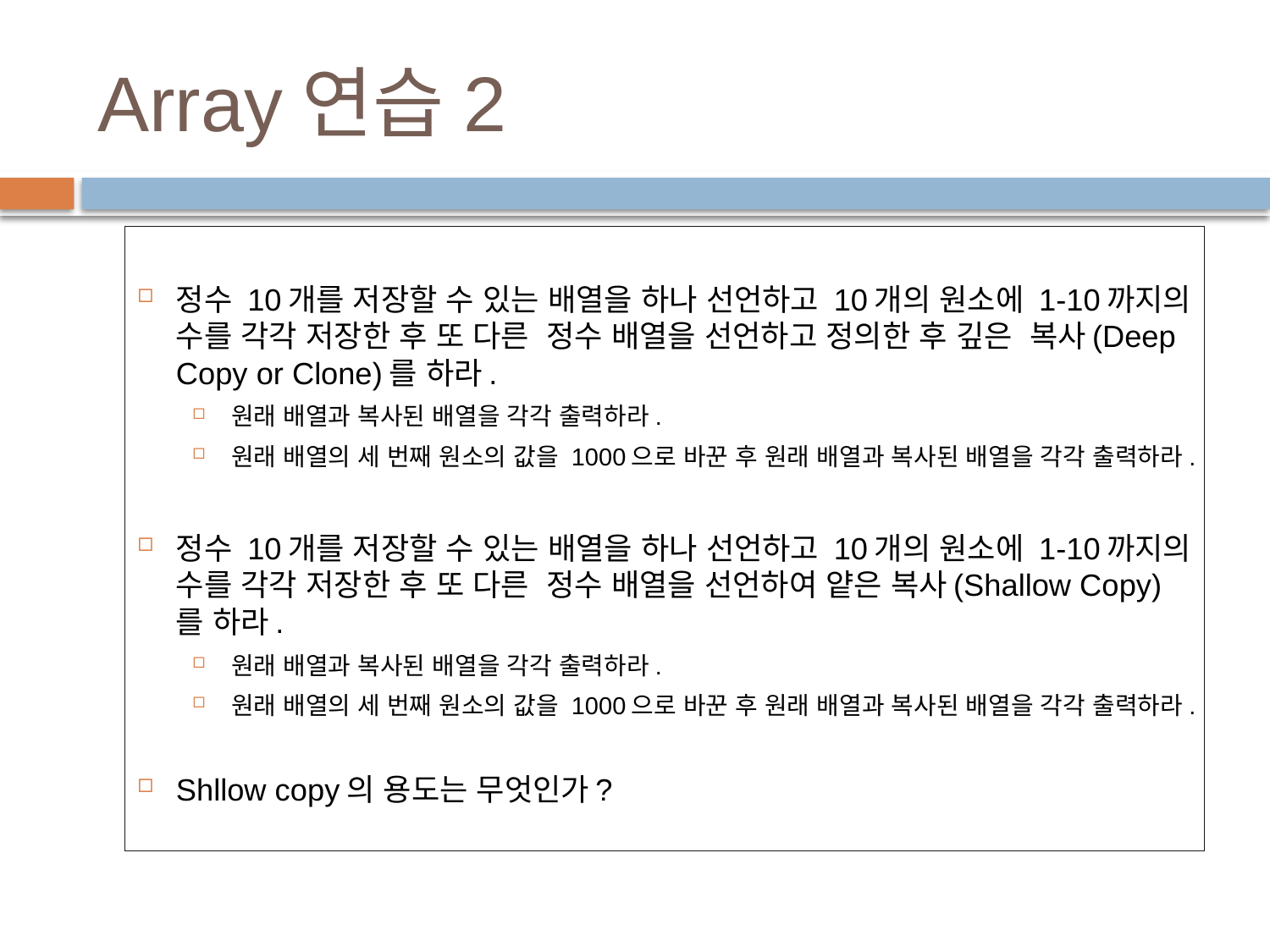

# Array연습2

정수 10개를 저장할 수 있는 배열을 하나 선언하고 10개의 원소에 1-10까지의 수를 각각 저장한 후 또 다른  정수 배열을 선언하고 정의한 후 깊은  복사(Deep Copy or Clone)를 하라.
원래 배열과 복사된 배열을 각각 출력하라.
원래 배열의 세 번째 원소의 값을 1000으로 바꾼 후 원래 배열과 복사된 배열을 각각 출력하라.

정수 10개를 저장할 수 있는 배열을 하나 선언하고 10개의 원소에 1-10까지의 수를 각각 저장한 후 또 다른  정수 배열을 선언하여 얕은 복사(Shallow Copy)를 하라.
원래 배열과 복사된 배열을 각각 출력하라.
원래 배열의 세 번째 원소의 값을 1000으로 바꾼 후 원래 배열과 복사된 배열을 각각 출력하라.

Shllow copy의 용도는 무엇인가?